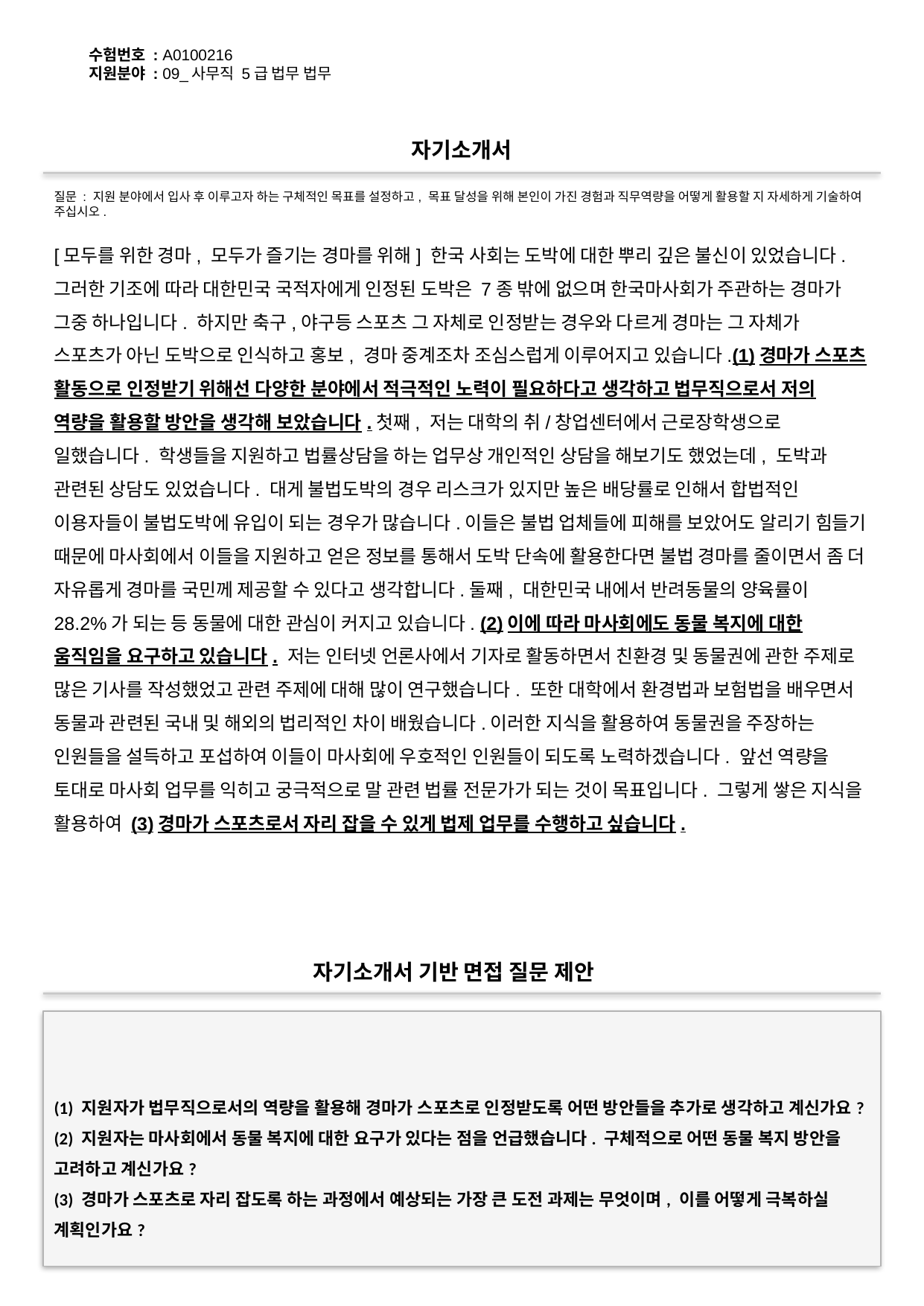

수험번호 : A0100216
지원분야 : 09_사무직 5급 법무 법무
#

자기소개서

질문 : 지원 분야에서 입사 후 이루고자 하는 구체적인 목표를 설정하고, 목표 달성을 위해 본인이 가진 경험과 직무역량을 어떻게 활용할 지 자세하게 기술하여 주십시오.

[모두를 위한 경마, 모두가 즐기는 경마를 위해] 한국 사회는 도박에 대한 뿌리 깊은 불신이 있었습니다. 그러한 기조에 따라 대한민국 국적자에게 인정된 도박은 7종 밖에 없으며 한국마사회가 주관하는 경마가 그중 하나입니다. 하지만 축구,야구등 스포츠 그 자체로 인정받는 경우와 다르게 경마는 그 자체가 스포츠가 아닌 도박으로 인식하고 홍보, 경마 중계조차 조심스럽게 이루어지고 있습니다.(1)경마가 스포츠 활동으로 인정받기 위해선 다양한 분야에서 적극적인 노력이 필요하다고 생각하고 법무직으로서 저의 역량을 활용할 방안을 생각해 보았습니다.첫째, 저는 대학의 취/창업센터에서 근로장학생으로 일했습니다. 학생들을 지원하고 법률상담을 하는 업무상 개인적인 상담을 해보기도 했었는데, 도박과 관련된 상담도 있었습니다. 대게 불법도박의 경우 리스크가 있지만 높은 배당률로 인해서 합법적인 이용자들이 불법도박에 유입이 되는 경우가 많습니다.이들은 불법 업체들에 피해를 보았어도 알리기 힘들기 때문에 마사회에서 이들을 지원하고 얻은 정보를 통해서 도박 단속에 활용한다면 불법 경마를 줄이면서 좀 더 자유롭게 경마를 국민께 제공할 수 있다고 생각합니다.둘째, 대한민국 내에서 반려동물의 양육률이 28.2%가 되는 등 동물에 대한 관심이 커지고 있습니다. (2)이에 따라 마사회에도 동물 복지에 대한 움직임을 요구하고 있습니다. 저는 인터넷 언론사에서 기자로 활동하면서 친환경 및 동물권에 관한 주제로 많은 기사를 작성했었고 관련 주제에 대해 많이 연구했습니다. 또한 대학에서 환경법과 보험법을 배우면서 동물과 관련된 국내 및 해외의 법리적인 차이 배웠습니다.이러한 지식을 활용하여 동물권을 주장하는 인원들을 설득하고 포섭하여 이들이 마사회에 우호적인 인원들이 되도록 노력하겠습니다. 앞선 역량을 토대로 마사회 업무를 익히고 궁극적으로 말 관련 법률 전문가가 되는 것이 목표입니다. 그렇게 쌓은 지식을 활용하여 (3)경마가 스포츠로서 자리 잡을 수 있게 법제 업무를 수행하고 싶습니다.

자기소개서 기반 면접 질문 제안

(1) 지원자가 법무직으로서의 역량을 활용해 경마가 스포츠로 인정받도록 어떤 방안들을 추가로 생각하고 계신가요?
(2) 지원자는 마사회에서 동물 복지에 대한 요구가 있다는 점을 언급했습니다. 구체적으로 어떤 동물 복지 방안을 고려하고 계신가요?
(3) 경마가 스포츠로 자리 잡도록 하는 과정에서 예상되는 가장 큰 도전 과제는 무엇이며, 이를 어떻게 극복하실 계획인가요?